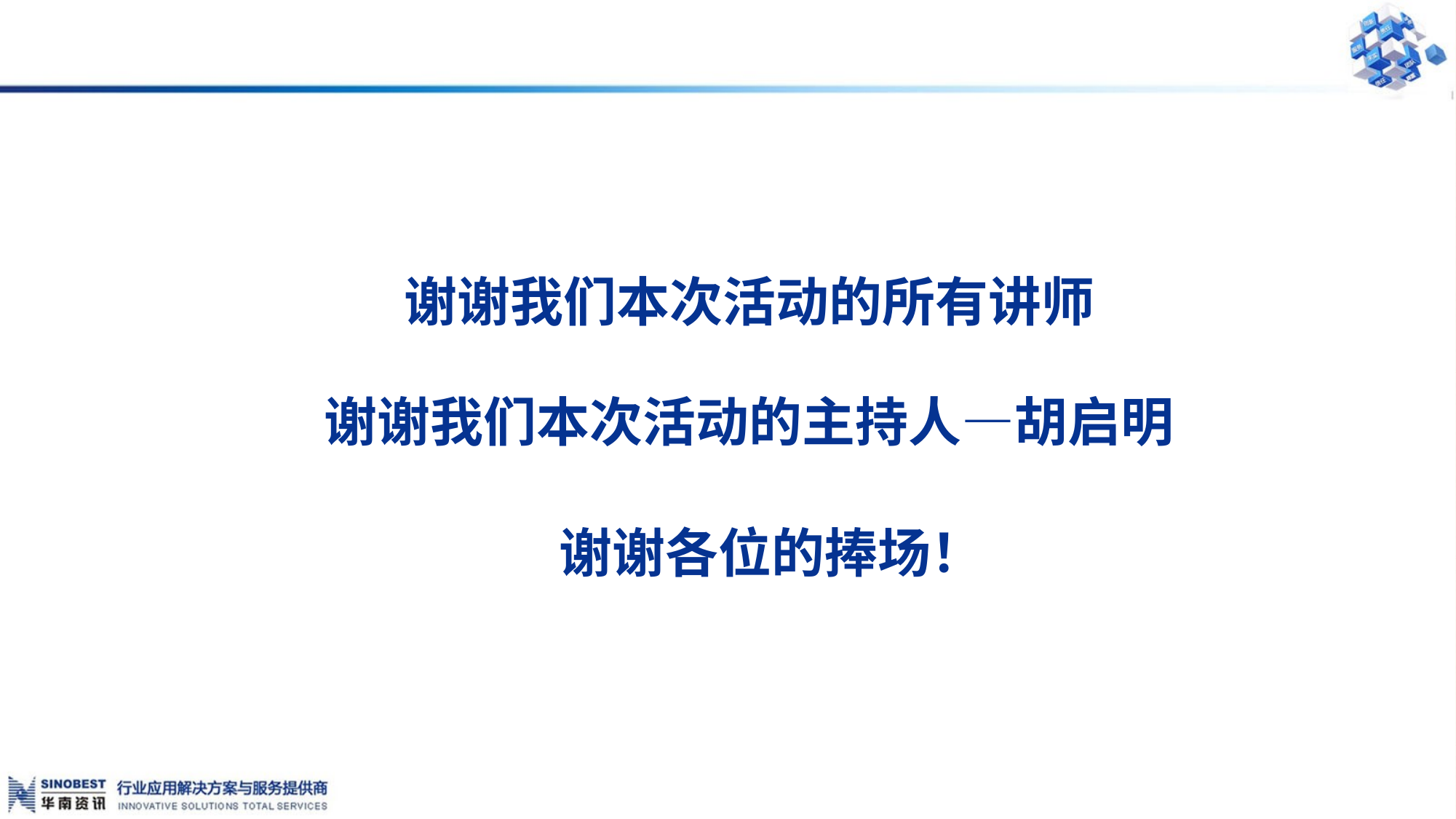

谢谢我们本次活动的所有讲师
谢谢我们本次活动的主持人—胡启明
谢谢各位的捧场！